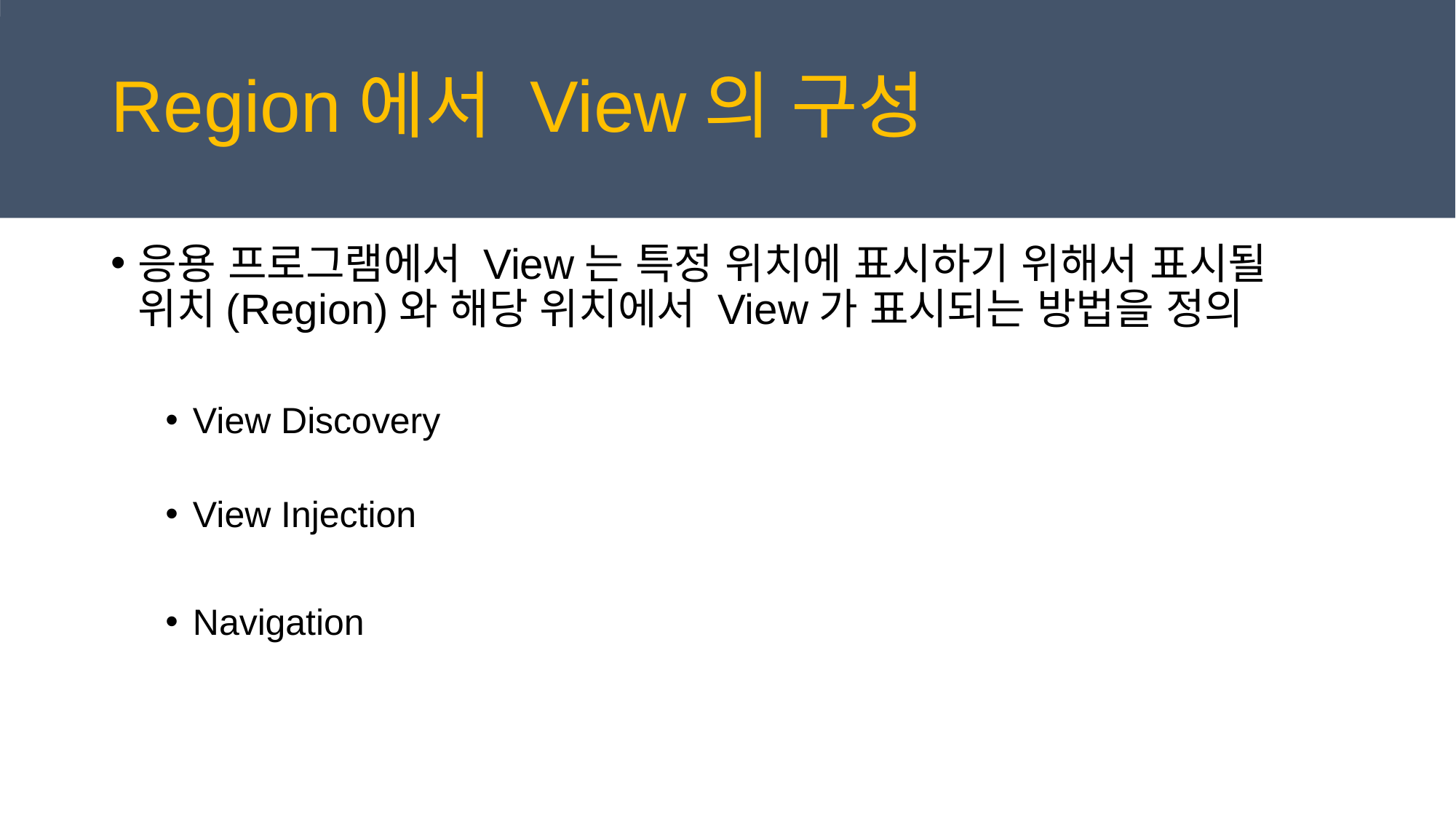

Region에서 View의 구성
응용 프로그램에서 View는 특정 위치에 표시하기 위해서 표시될 위치(Region)와 해당 위치에서 View가 표시되는 방법을 정의

View Discovery

View Injection

Navigation